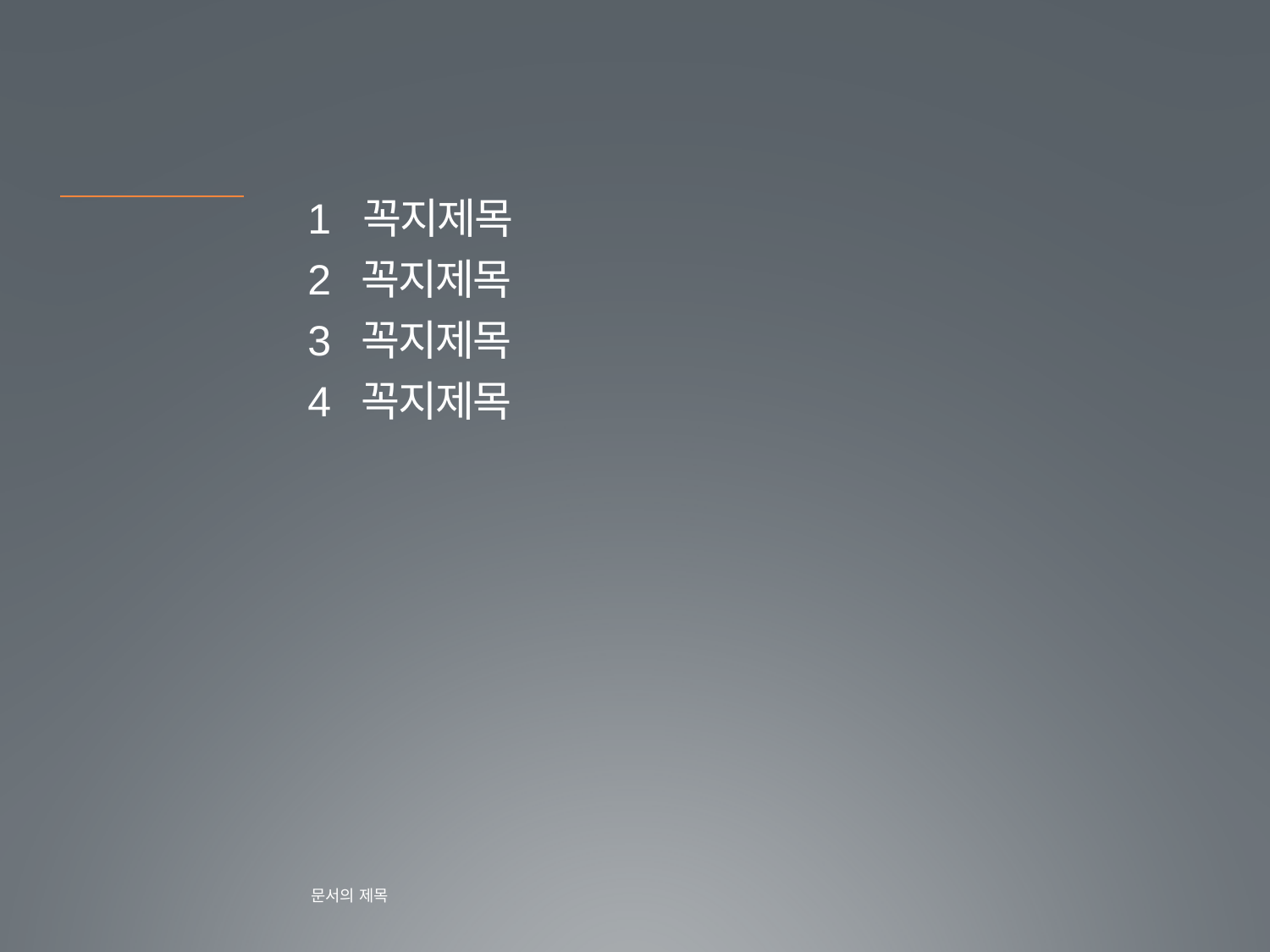

1  꼭지제목
2  꼭지제목
3  꼭지제목
4  꼭지제목
문서의 제목